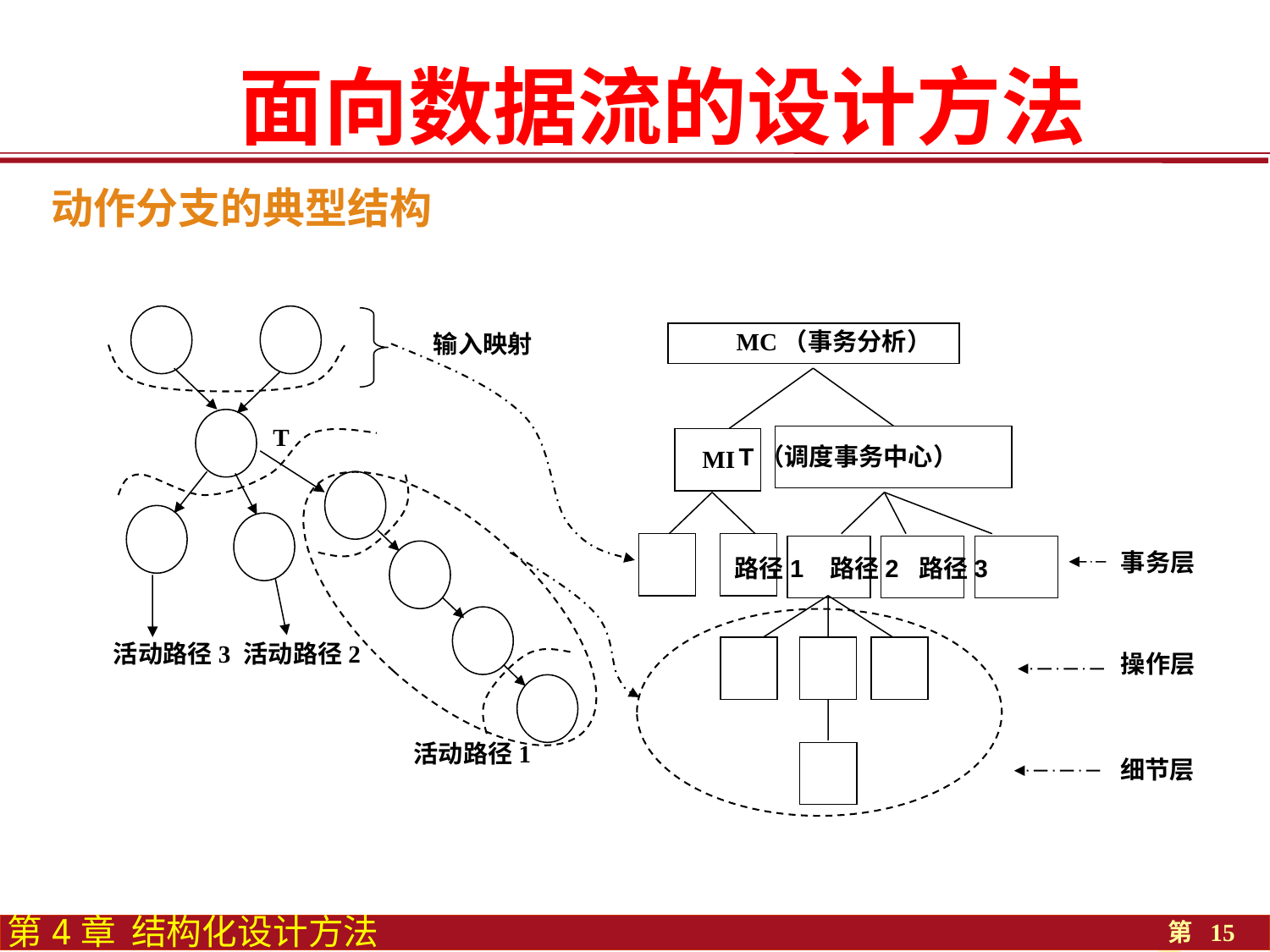

面向数据流的设计方法
# 动作分支的典型结构

MC（事务分析）
输入映射

T

T（调度事务中心）

MI

事务层

路径1
路径2
路径3

活动路径3
活动路径2

操作层

活动路径1

细节层